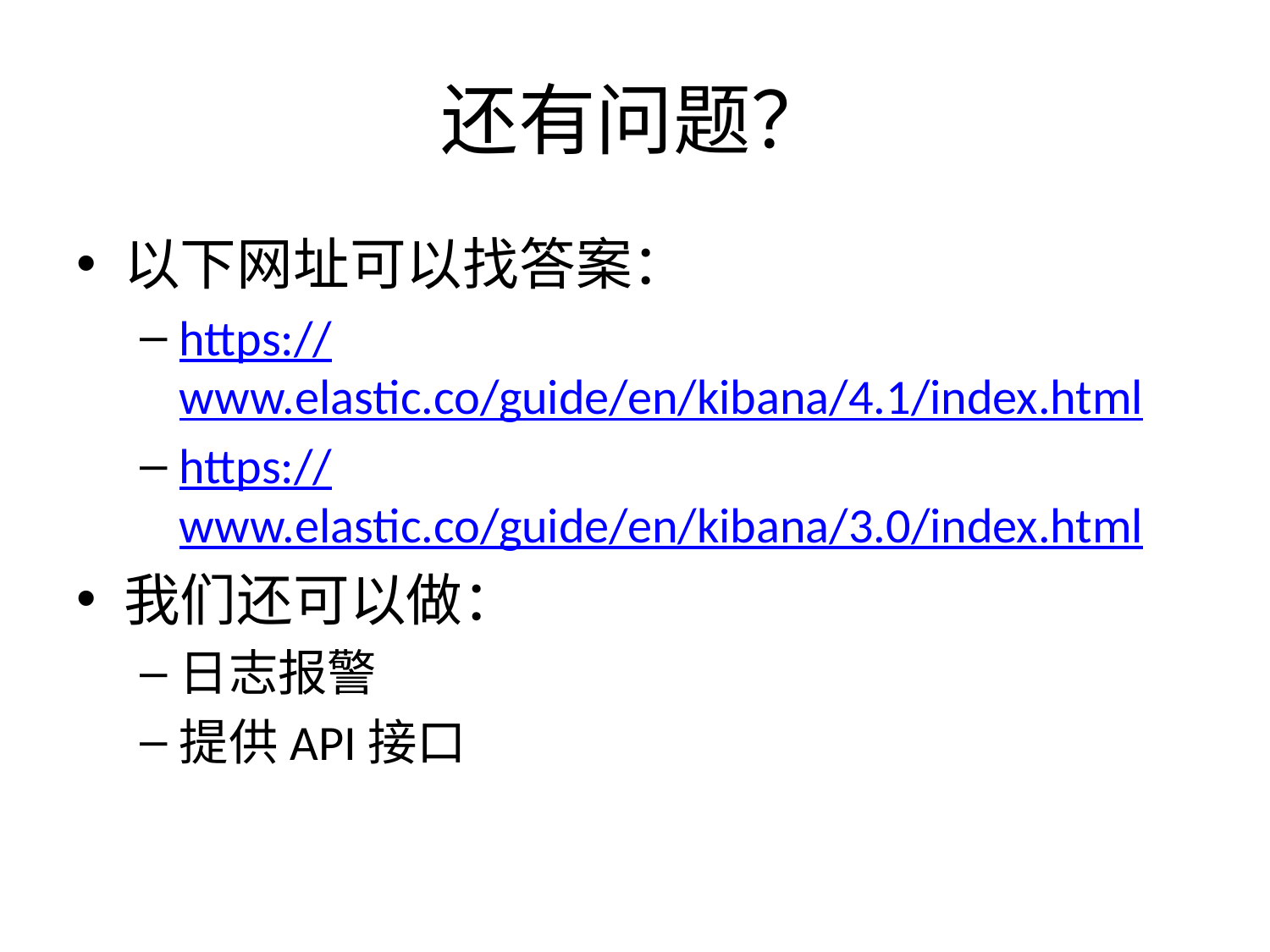

# 还有问题？
以下网址可以找答案：
https://www.elastic.co/guide/en/kibana/4.1/index.html
https://www.elastic.co/guide/en/kibana/3.0/index.html
我们还可以做：
日志报警
提供API接口